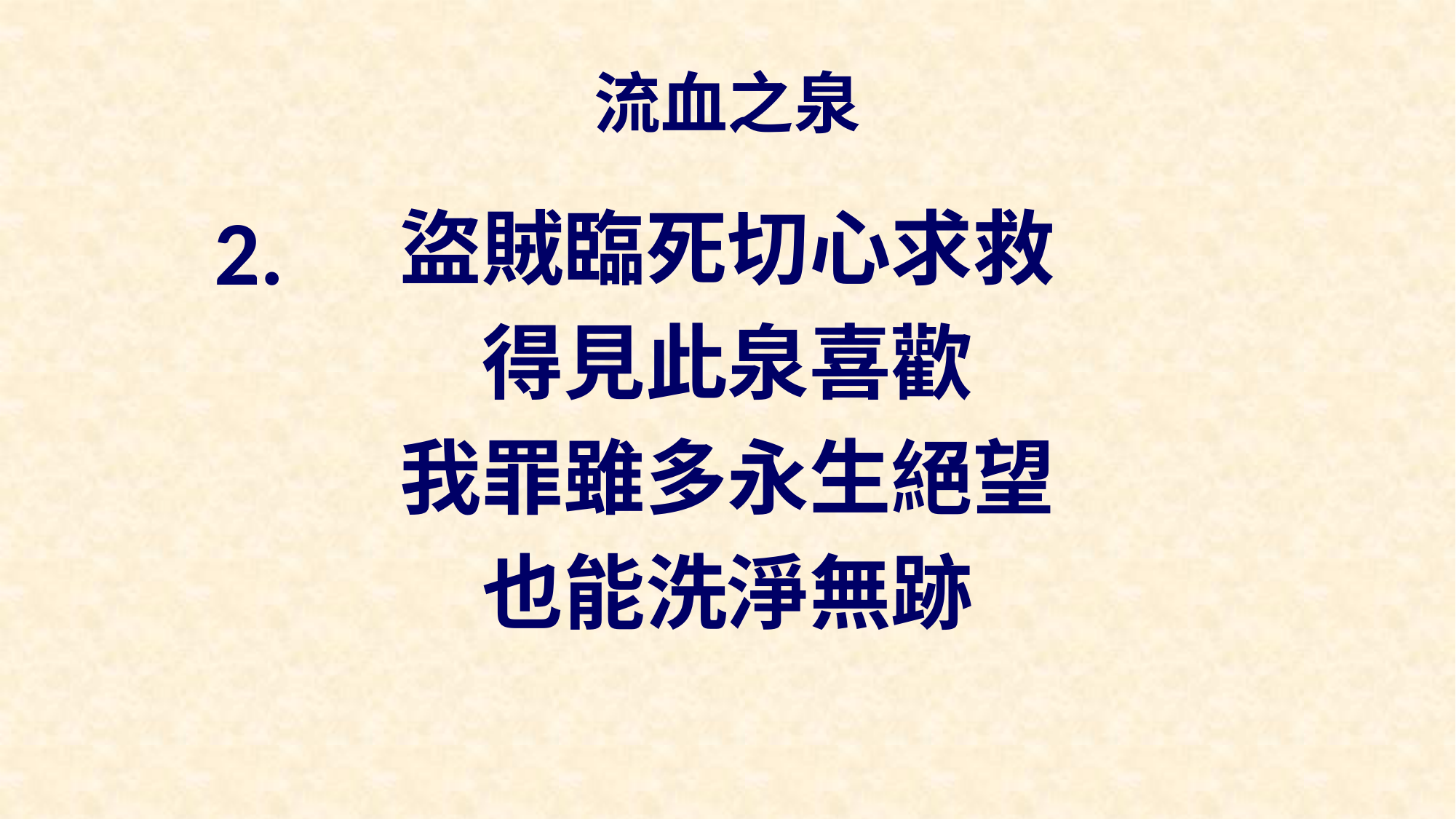

# 流血之泉
2.
盜賊臨死切心求救
得見此泉喜歡
我罪雖多永生絕望
也能洗淨無跡